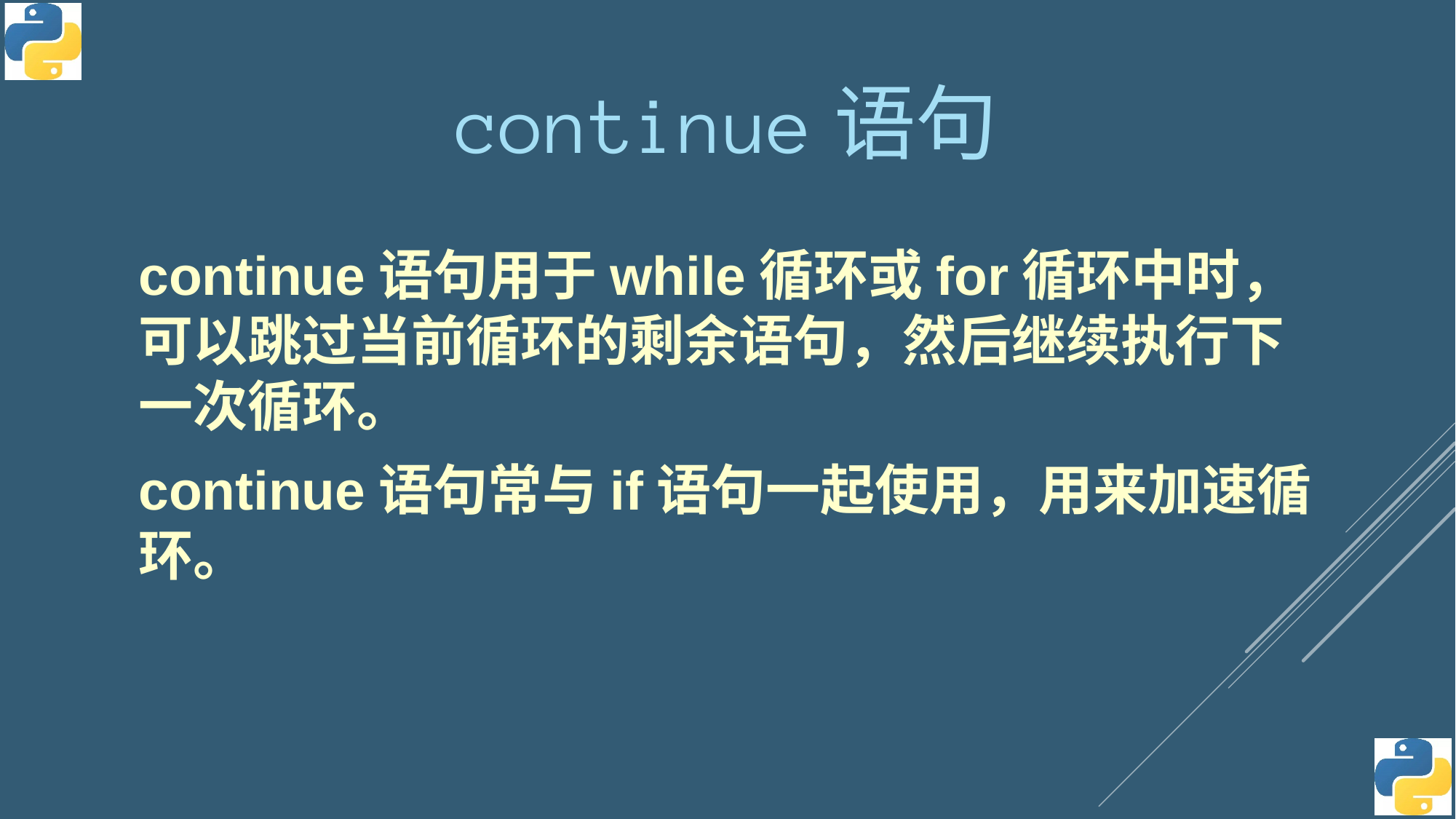

continue语句
continue语句用于while循环或for循环中时，可以跳过当前循环的剩余语句，然后继续执行下一次循环。
continue语句常与if语句一起使用，用来加速循环。